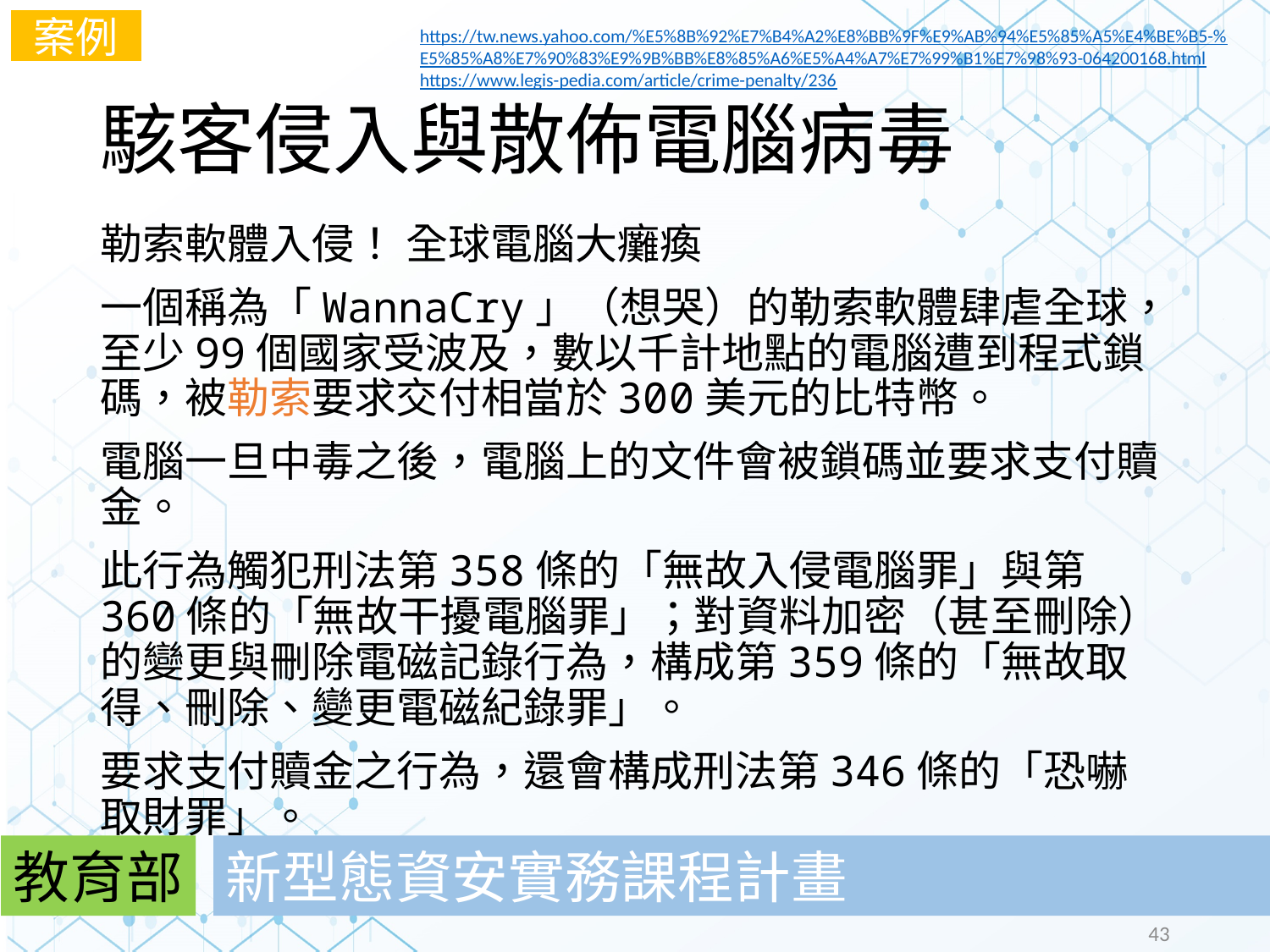

案例
https://tw.news.yahoo.com/%E5%8B%92%E7%B4%A2%E8%BB%9F%E9%AB%94%E5%85%A5%E4%BE%B5-%E5%85%A8%E7%90%83%E9%9B%BB%E8%85%A6%E5%A4%A7%E7%99%B1%E7%98%93-064200168.html
https://www.legis-pedia.com/article/crime-penalty/236
# 駭客侵入與散佈電腦病毒
勒索軟體入侵！ 全球電腦大癱瘓
一個稱為「WannaCry」（想哭）的勒索軟體肆虐全球，至少99個國家受波及，數以千計地點的電腦遭到程式鎖碼，被勒索要求交付相當於300美元的比特幣。
電腦一旦中毒之後，電腦上的文件會被鎖碼並要求支付贖金。
此行為觸犯刑法第358條的「無故入侵電腦罪」與第360條的「無故干擾電腦罪」；對資料加密（甚至刪除）的變更與刪除電磁記錄行為，構成第359條的「無故取得、刪除、變更電磁紀錄罪」。
要求支付贖金之行為，還會構成刑法第346條的「恐嚇取財罪」。
教育部
新型態資安實務課程計畫
43